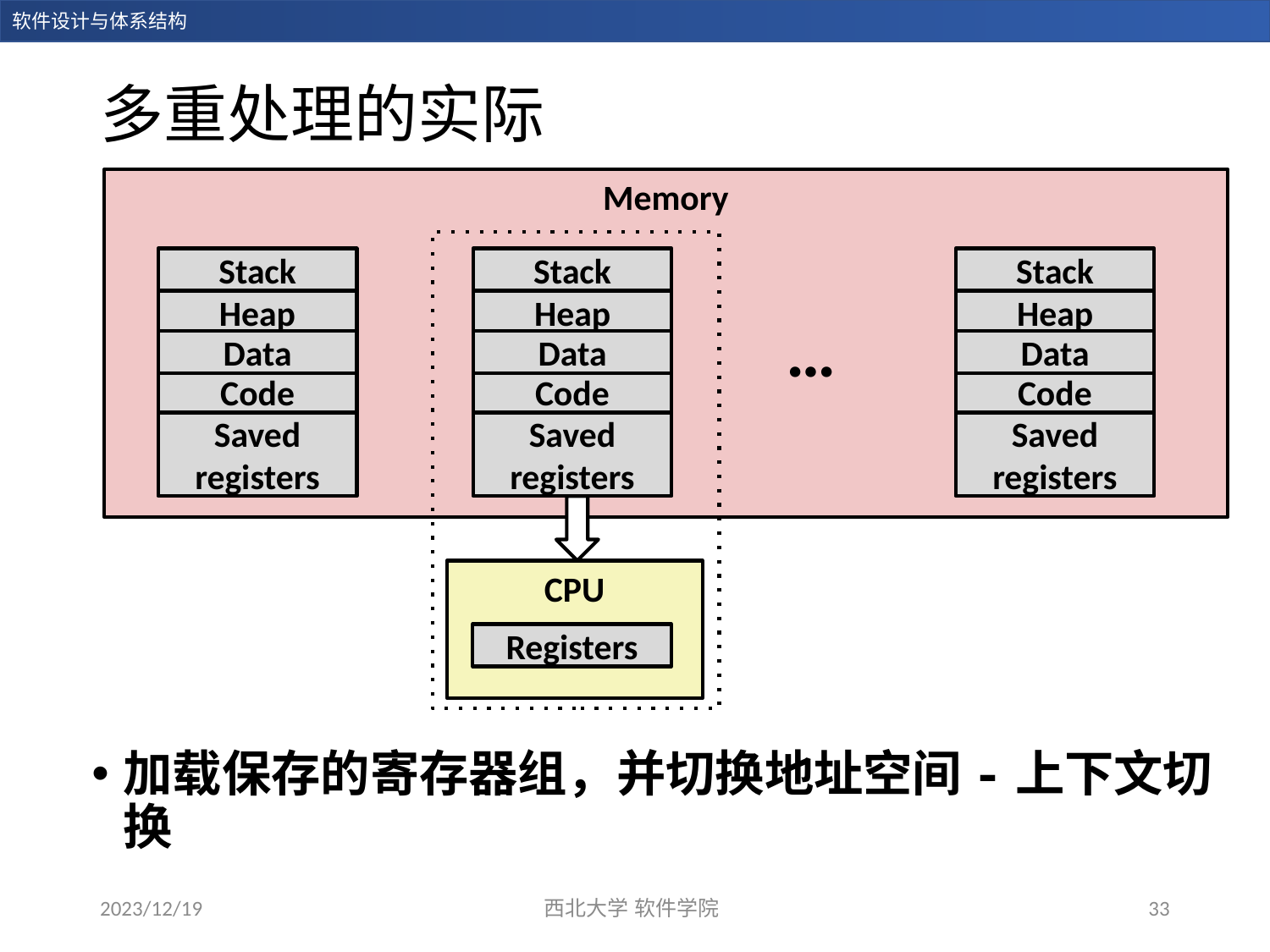

# 多重处理的实际
Memory

Stack
Stack
Stack
Heap
Heap
Heap
…
Data
Data
Data
Code
Code
Code
Saved registers
Saved registers
Saved registers
CPU
Registers

加载保存的寄存器组，并切换地址空间-上下文切换

2023/12/19
西北大学 软件学院
33